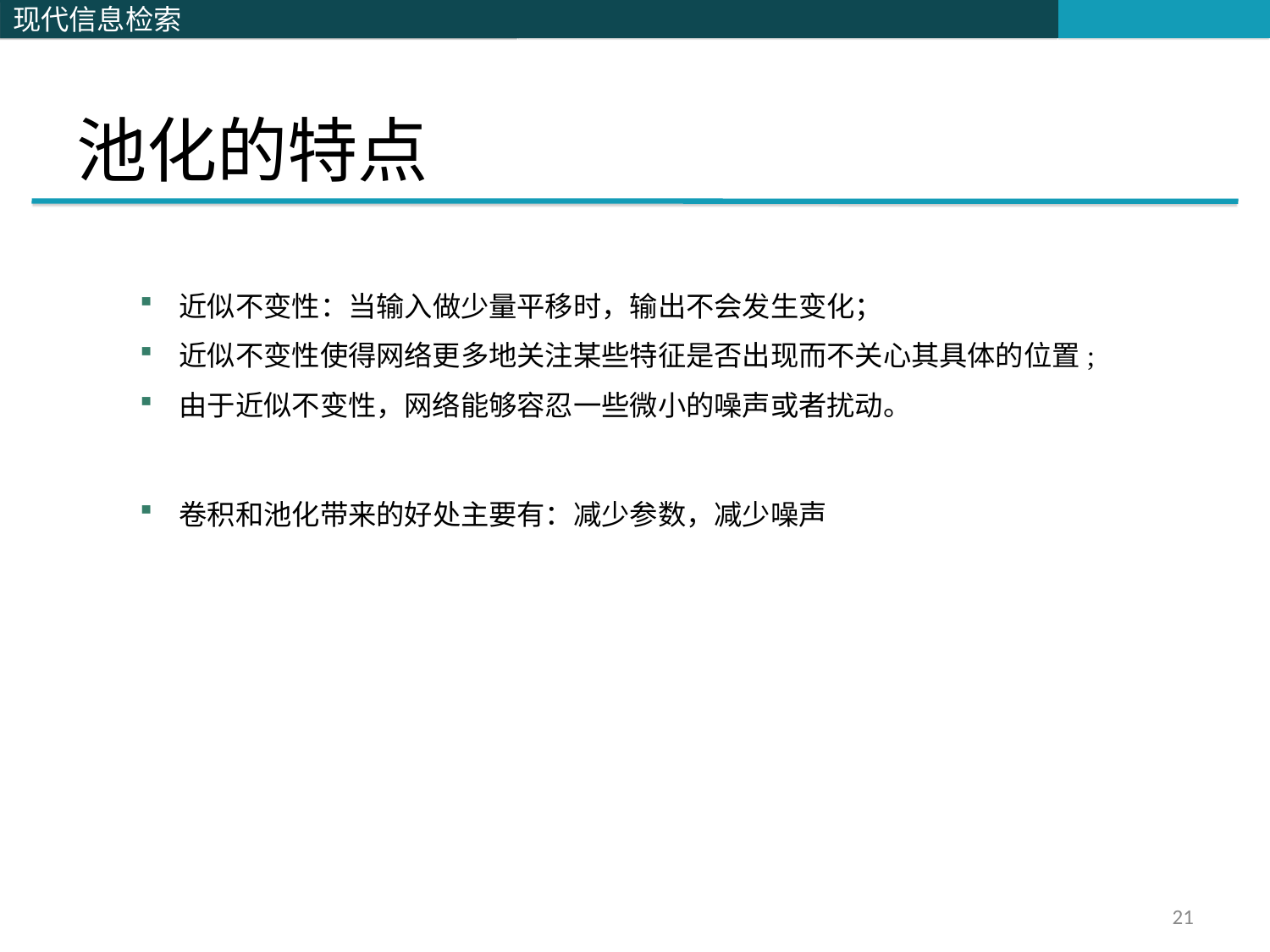

# 池化的特点

近似不变性：当输入做少量平移时，输出不会发生变化；
近似不变性使得网络更多地关注某些特征是否出现而不关心其具体的位置;
由于近似不变性，网络能够容忍一些微小的噪声或者扰动。

卷积和池化带来的好处主要有：减少参数，减少噪声

21